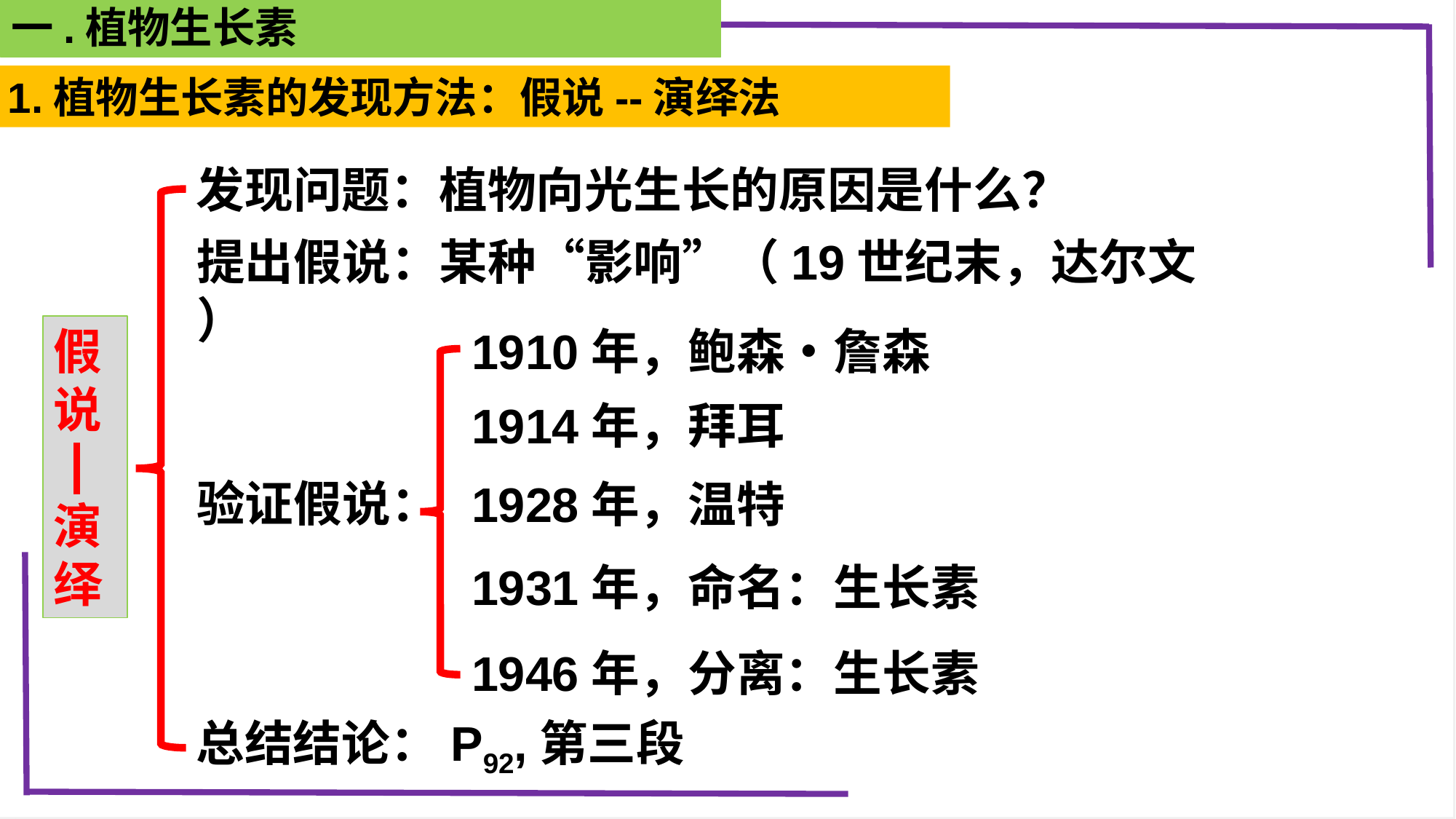

一.植物生长素
1.植物生长素的发现方法：假说--演绎法
发现问题：植物向光生长的原因是什么？

提出假说：某种“影响”（19世纪末，达尔文 ）
假说

演绎
1910年，鲍森•詹森

1914年，拜耳
验证假说：
1928年，温特
1931年，命名：生长素
1946年，分离：生长素
总结结论：P92,第三段